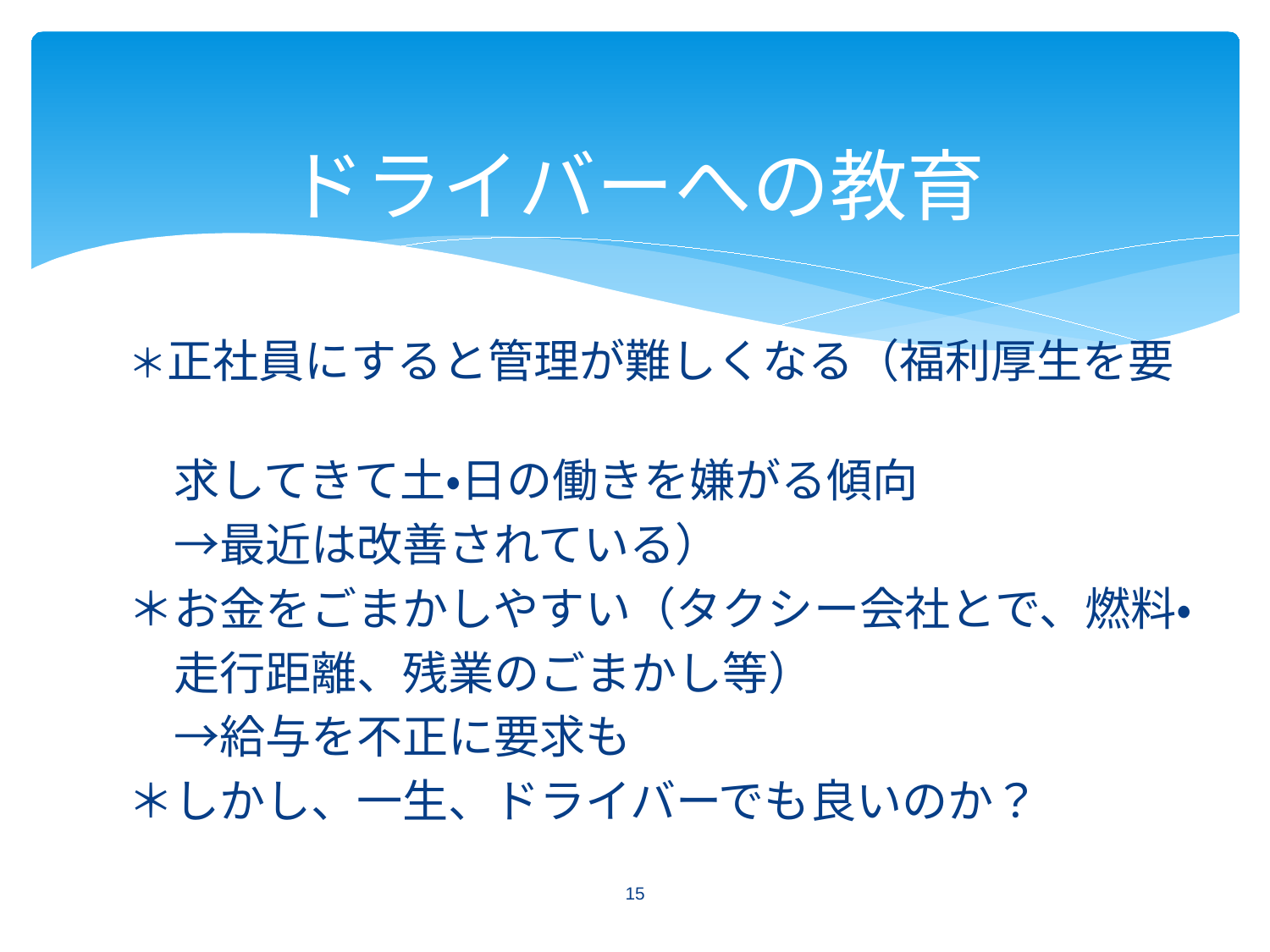

# ドライバーへの教育
＊正社員にすると管理が難しくなる（福利厚生を要
　求してきて土・日の働きを嫌がる傾向
　→最近は改善されている）
＊お金をごまかしやすい（タクシー会社とで、燃料・
　走行距離、残業のごまかし等）
　→給与を不正に要求も
＊しかし、一生、ドライバーでも良いのか？

15